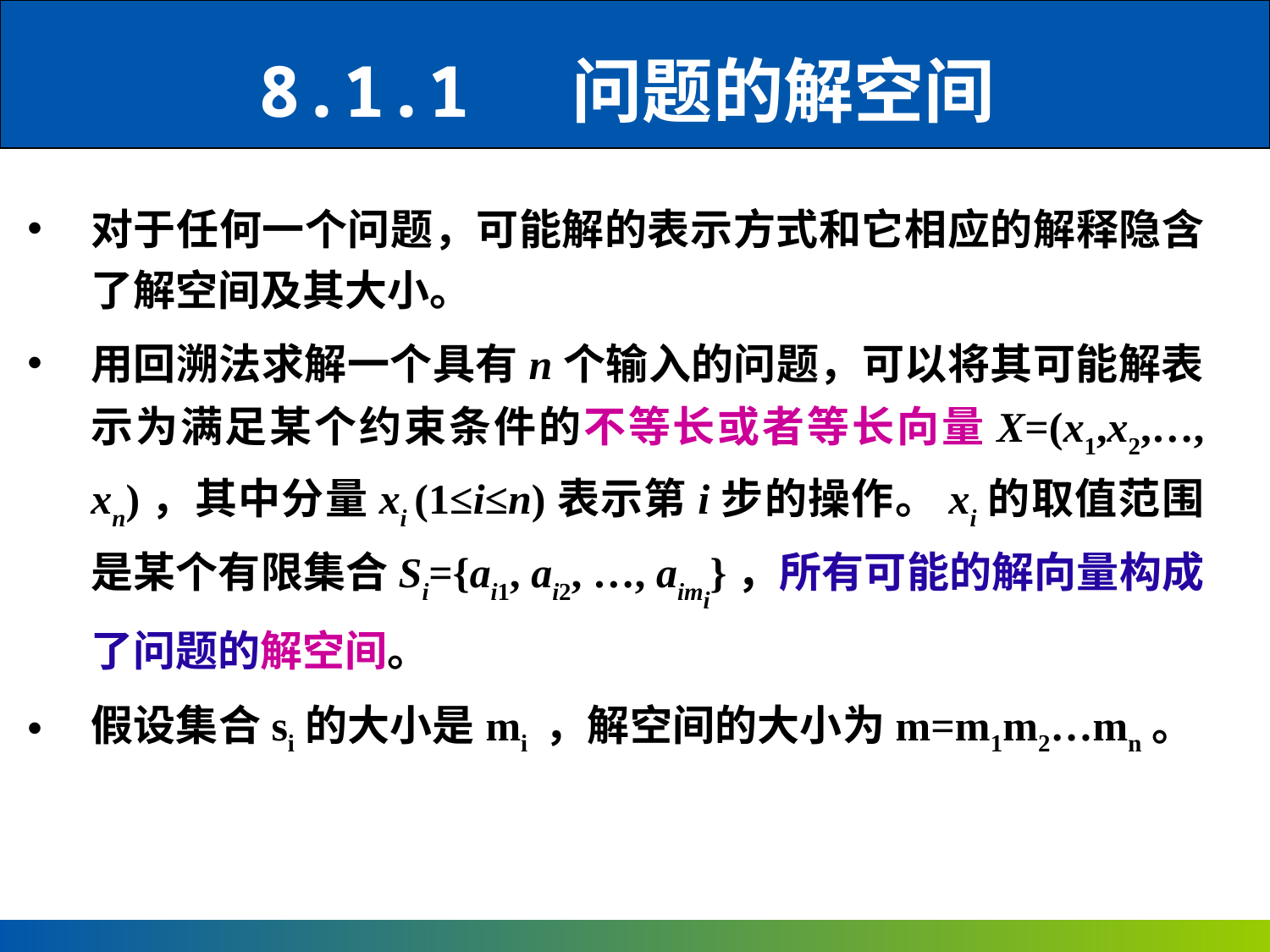

8.1.1  问题的解空间
对于任何一个问题，可能解的表示方式和它相应的解释隐含了解空间及其大小。
用回溯法求解一个具有n个输入的问题，可以将其可能解表示为满足某个约束条件的不等长或者等长向量X=(x1,x2,…, xn)，其中分量xi (1≤i≤n)表示第i步的操作。xi的取值范围是某个有限集合Si={ai1, ai2, …, aimi}，所有可能的解向量构成了问题的解空间。
假设集合si的大小是mi ，解空间的大小为m=m1m2…mn。